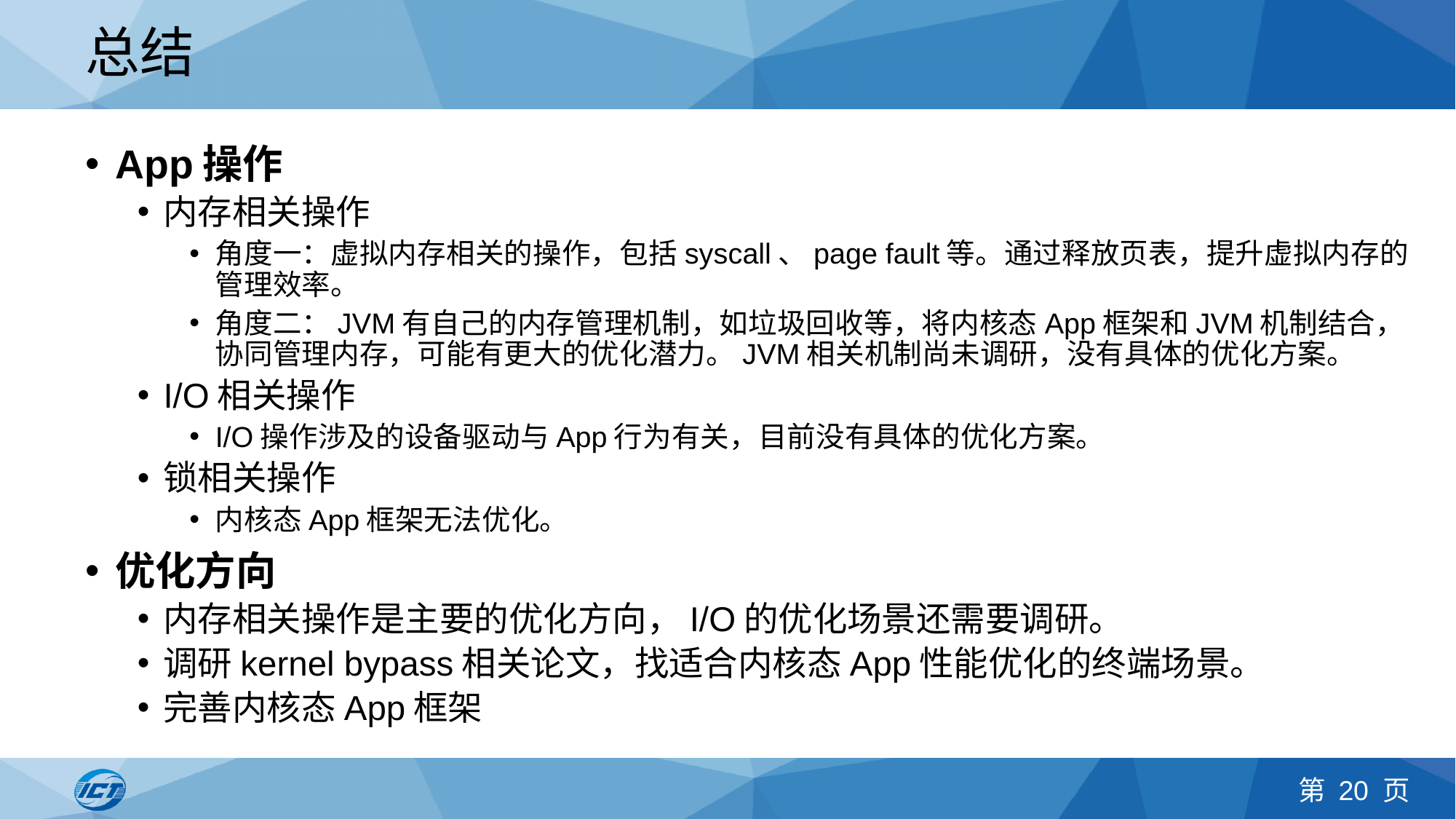

# 总结
App操作
内存相关操作
角度一：虚拟内存相关的操作，包括syscall、page fault等。通过释放页表，提升虚拟内存的管理效率。
角度二：JVM有自己的内存管理机制，如垃圾回收等，将内核态App框架和JVM机制结合，协同管理内存，可能有更大的优化潜力。JVM相关机制尚未调研，没有具体的优化方案。
I/O相关操作
I/O操作涉及的设备驱动与App行为有关，目前没有具体的优化方案。
锁相关操作
内核态App框架无法优化。
优化方向
内存相关操作是主要的优化方向，I/O的优化场景还需要调研。
调研kernel bypass相关论文，找适合内核态App性能优化的终端场景。
完善内核态App框架
第 20 页